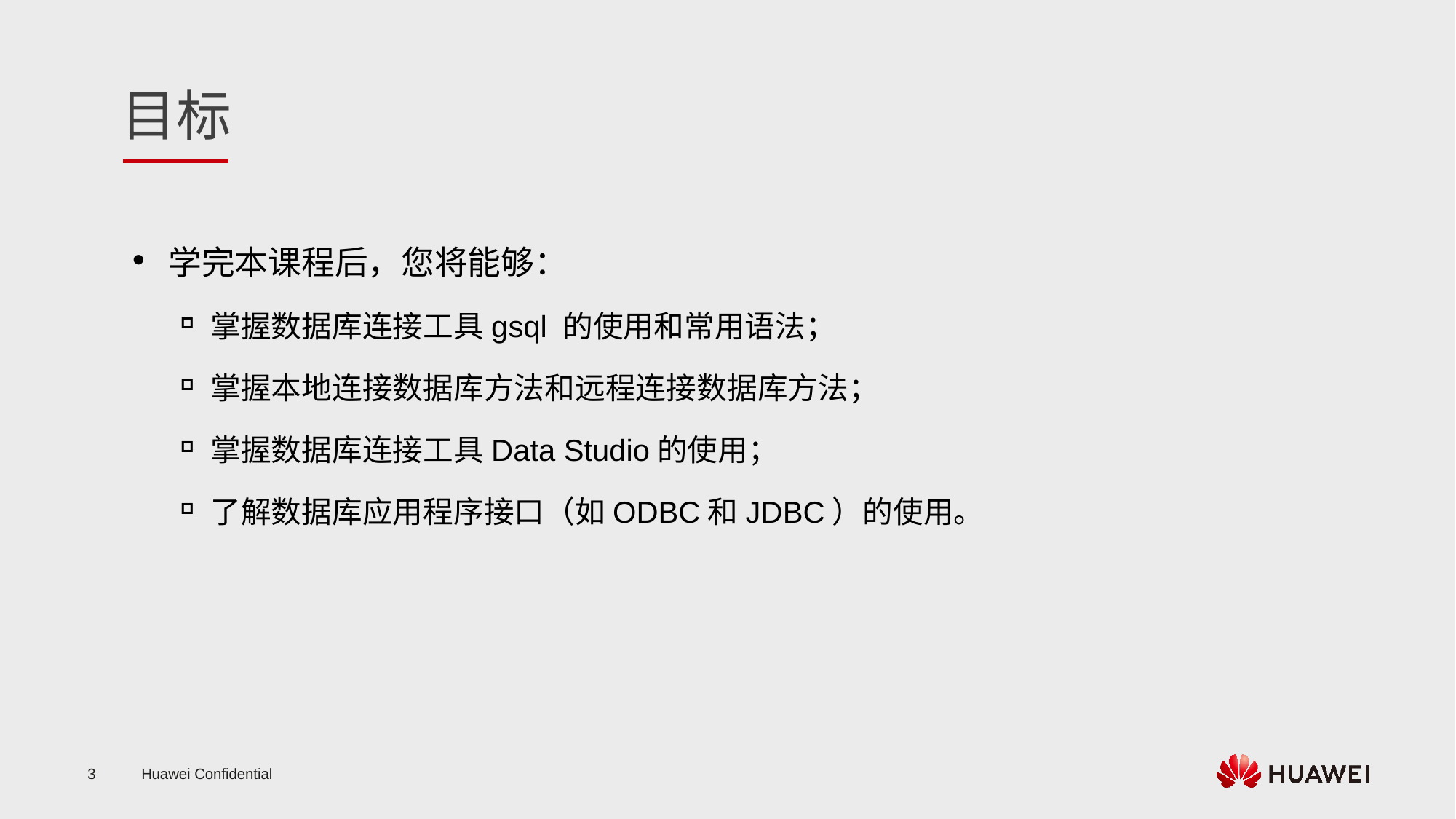

学完本课程后，您将能够：
掌握数据库连接工具gsql 的使用和常用语法；
掌握本地连接数据库方法和远程连接数据库方法；
掌握数据库连接工具Data Studio的使用；
了解数据库应用程序接口（如ODBC和JDBC）的使用。